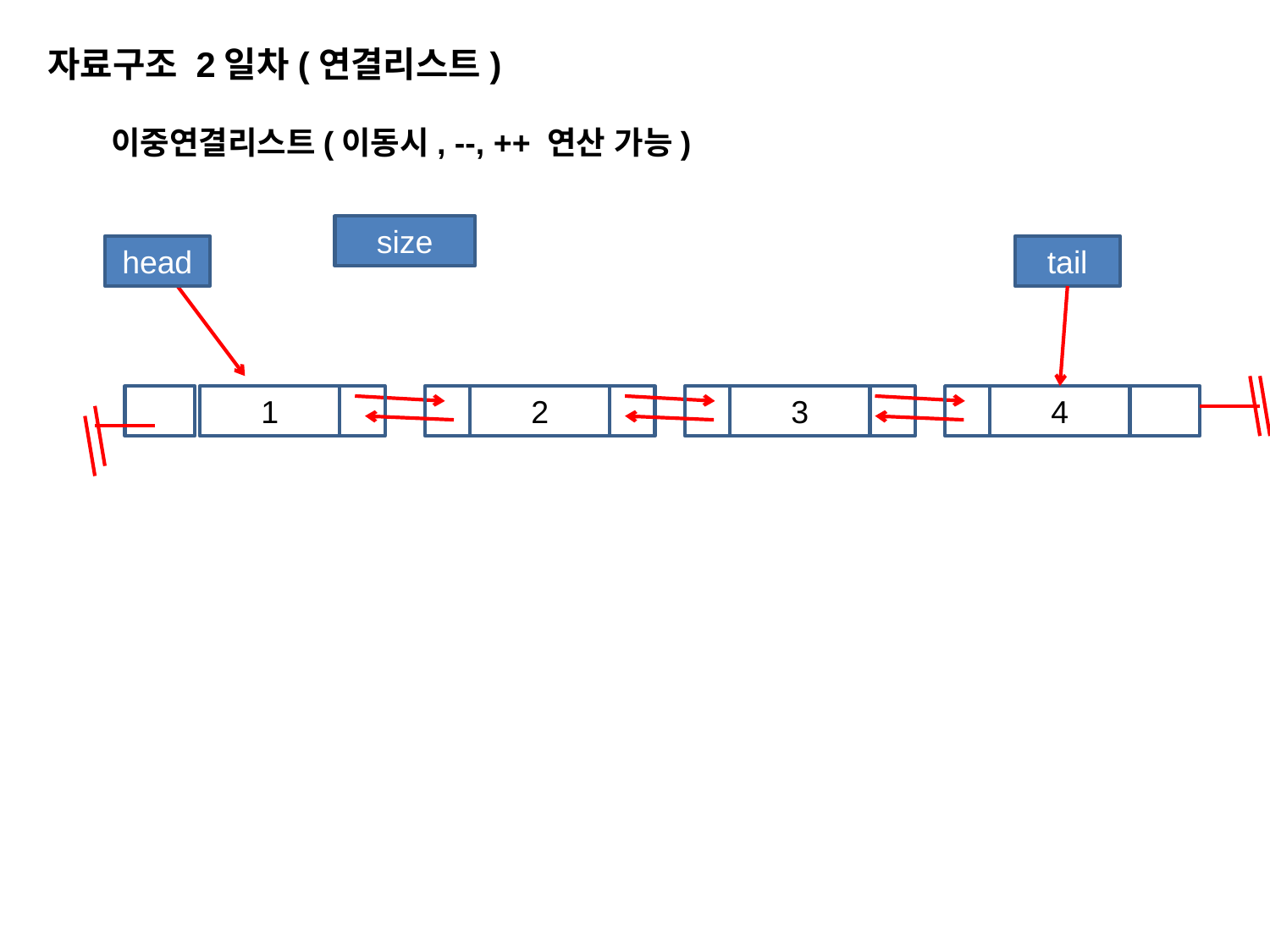

자료구조 2일차(연결리스트)
이중연결리스트(이동시, --, ++ 연산 가능)
size
head
tail

1

2

3

4